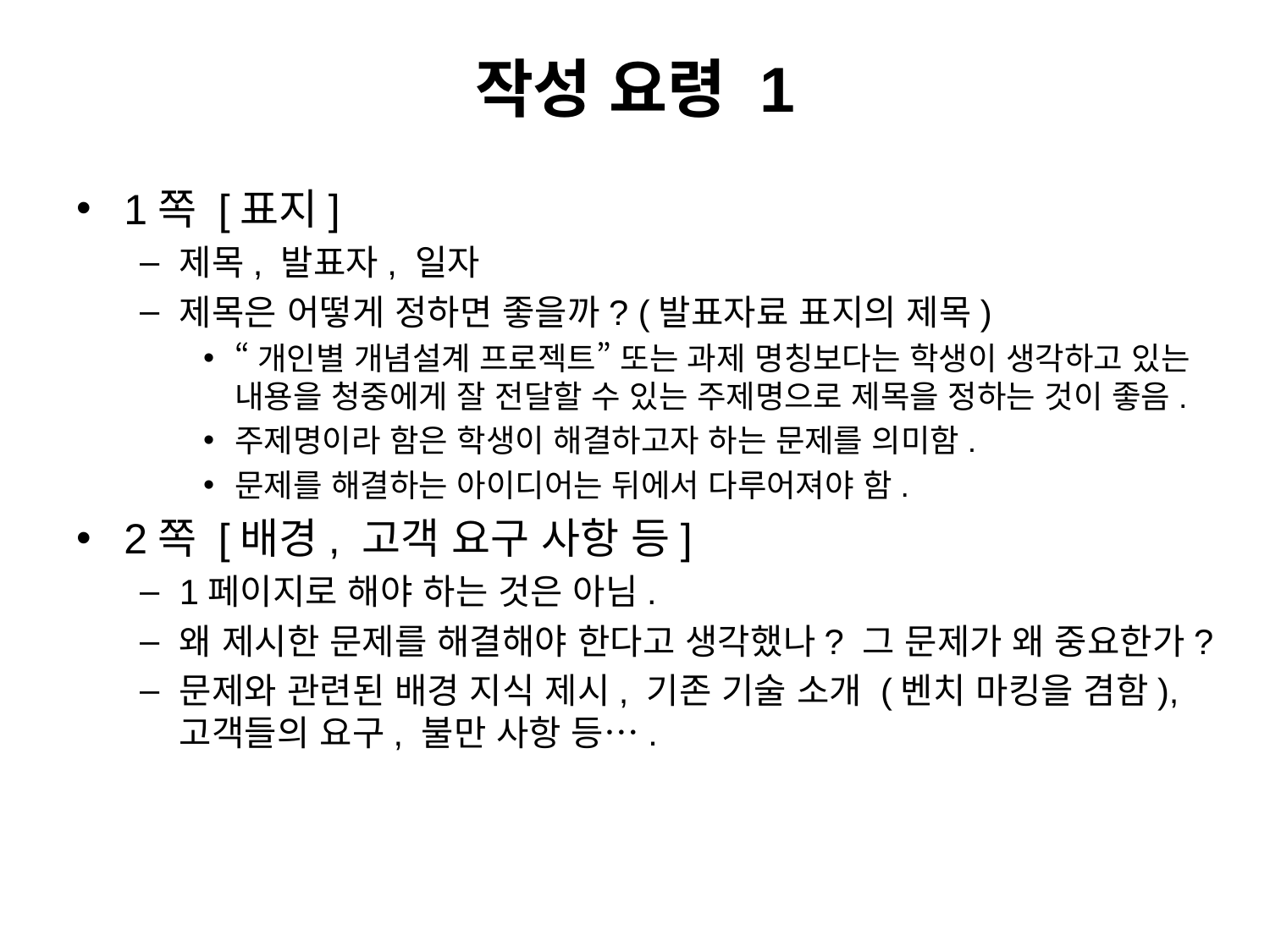

# 작성 요령 1
1쪽 [표지]
제목, 발표자, 일자
제목은 어떻게 정하면 좋을까? (발표자료 표지의 제목)
“개인별 개념설계 프로젝트” 또는 과제 명칭보다는 학생이 생각하고 있는 내용을 청중에게 잘 전달할 수 있는 주제명으로 제목을 정하는 것이 좋음.
주제명이라 함은 학생이 해결하고자 하는 문제를 의미함.
문제를 해결하는 아이디어는 뒤에서 다루어져야 함.
2쪽 [배경, 고객 요구 사항 등]
1페이지로 해야 하는 것은 아님.
왜 제시한 문제를 해결해야 한다고 생각했나? 그 문제가 왜 중요한가?
문제와 관련된 배경 지식 제시, 기존 기술 소개 (벤치 마킹을 겸함), 고객들의 요구, 불만 사항 등….